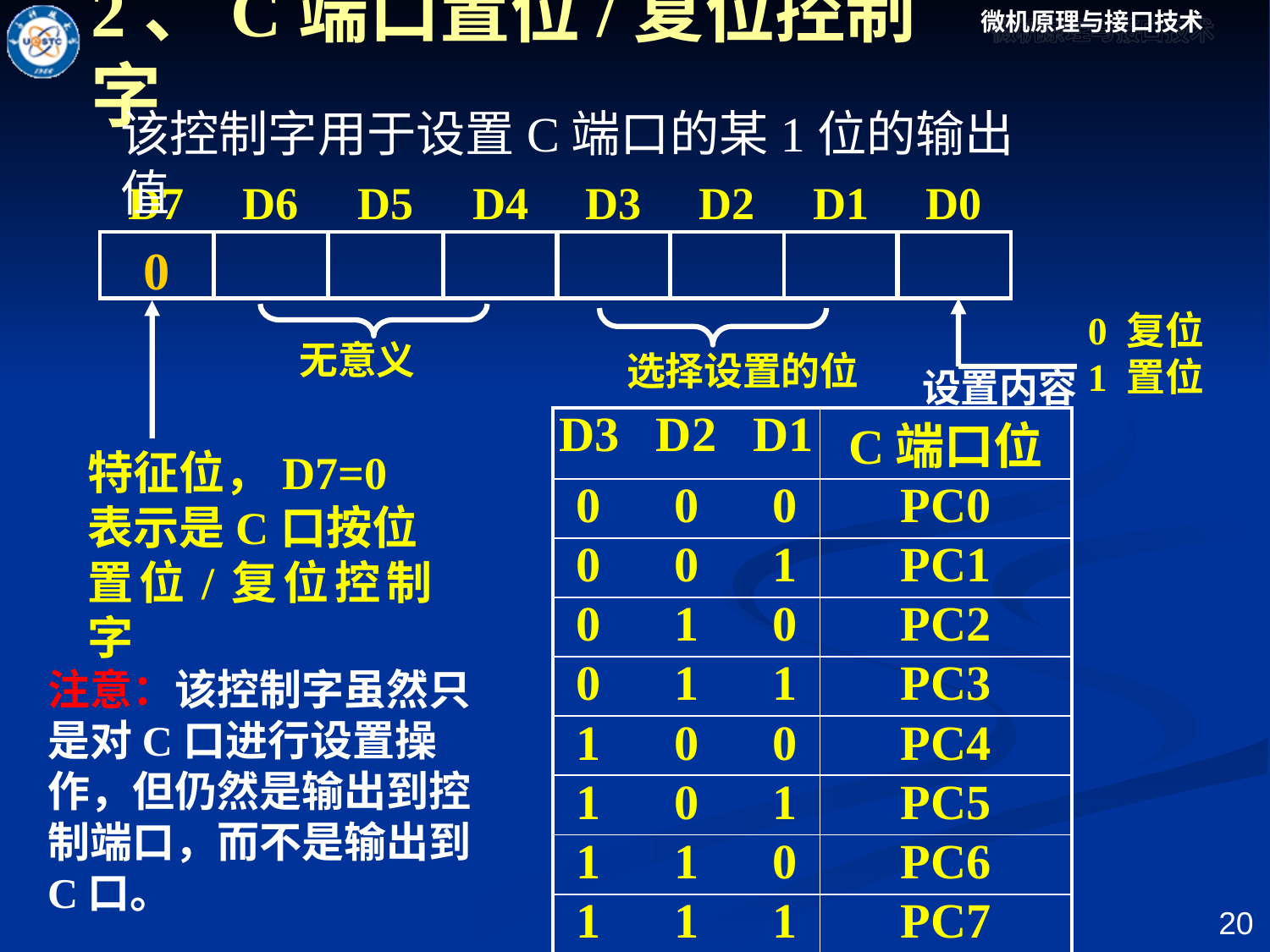

2、C端口置位/复位控制字
该控制字用于设置C端口的某1位的输出值
D7
D6
D5
D4
D3
D2
D1
D0
0

0 复位
1 置位

设置内容

特征位，D7=0
表示是C口按位
置位/复位控制字

无意义

选择设置的位
| D3 D2 D1 | C端口位 |
| --- | --- |
| 0 0 0 | PC0 |
| 0 0 1 | PC1 |
| 0 1 0 | PC2 |
| 0 1 1 | PC3 |
| 1 0 0 | PC4 |
| 1 0 1 | PC5 |
| 1 1 0 | PC6 |
| 1 1 1 | PC7 |
注意：该控制字虽然只是对C口进行设置操作，但仍然是输出到控制端口，而不是输出到C口。